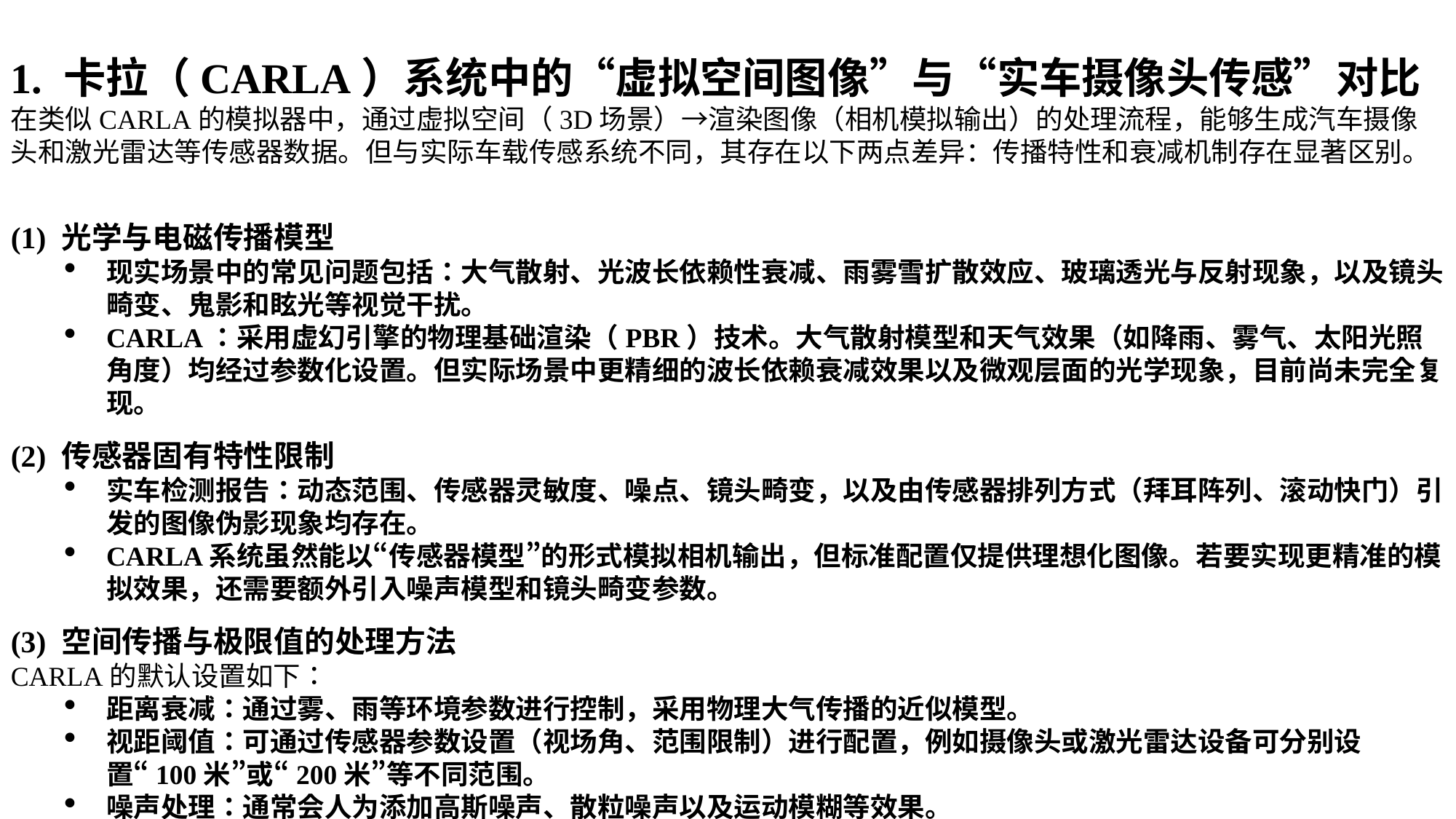

1. 卡拉（CARLA）系统中的“虚拟空间图像”与“实车摄像头传感”对比
在类似CARLA的模拟器中，通过虚拟空间（3D场景）→渲染图像（相机模拟输出）的处理流程，能够生成汽车摄像头和激光雷达等传感器数据。但与实际车载传感系统不同，其存在以下两点差异：传播特性和衰减机制存在显著区别。
(1) 光学与电磁传播模型
现实场景中的常见问题包括：大气散射、光波长依赖性衰减、雨雾雪扩散效应、玻璃透光与反射现象，以及镜头畸变、鬼影和眩光等视觉干扰。
CARLA：采用虚幻引擎的物理基础渲染（PBR）技术。大气散射模型和天气效果（如降雨、雾气、太阳光照角度）均经过参数化设置。但实际场景中更精细的波长依赖衰减效果以及微观层面的光学现象，目前尚未完全复现。
(2) 传感器固有特性限制
实车检测报告：动态范围、传感器灵敏度、噪点、镜头畸变，以及由传感器排列方式（拜耳阵列、滚动快门）引发的图像伪影现象均存在。
CARLA系统虽然能以“传感器模型”的形式模拟相机输出，但标准配置仅提供理想化图像。若要实现更精准的模拟效果，还需要额外引入噪声模型和镜头畸变参数。
(3) 空间传播与极限值的处理方法
CARLA的默认设置如下：
距离衰减：通过雾、雨等环境参数进行控制，采用物理大气传播的近似模型。
视距阈值：可通过传感器参数设置（视场角、范围限制）进行配置，例如摄像头或激光雷达设备可分别设置“100米”或“200米”等不同范围。
噪声处理：通常会人为添加高斯噪声、散粒噪声以及运动模糊等效果。